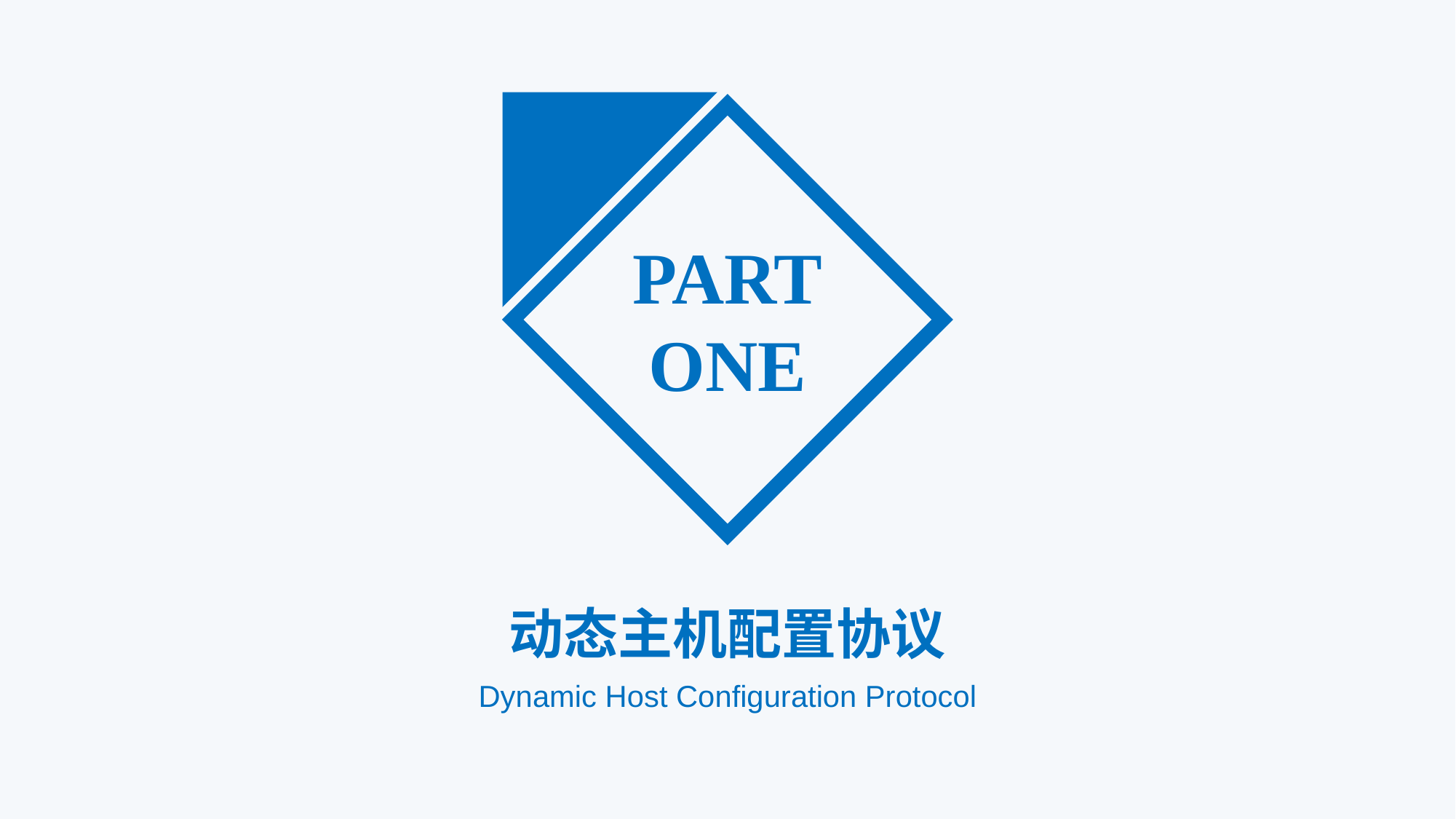

PART
ONE
动态主机配置协议
Dynamic Host Configuration Protocol